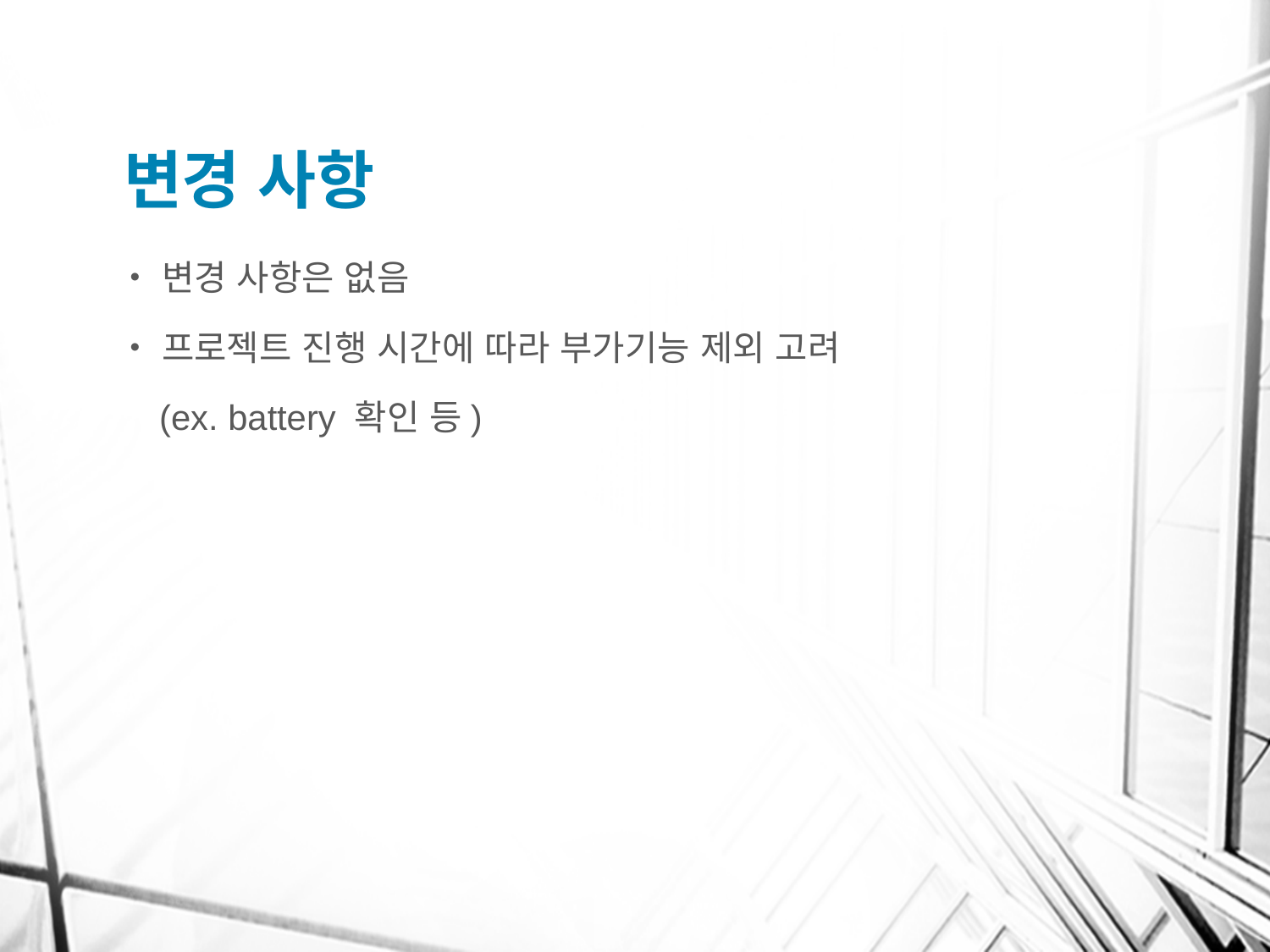

# 변경 사항
변경 사항은 없음
프로젝트 진행 시간에 따라 부가기능 제외 고려
   (ex. battery 확인 등)